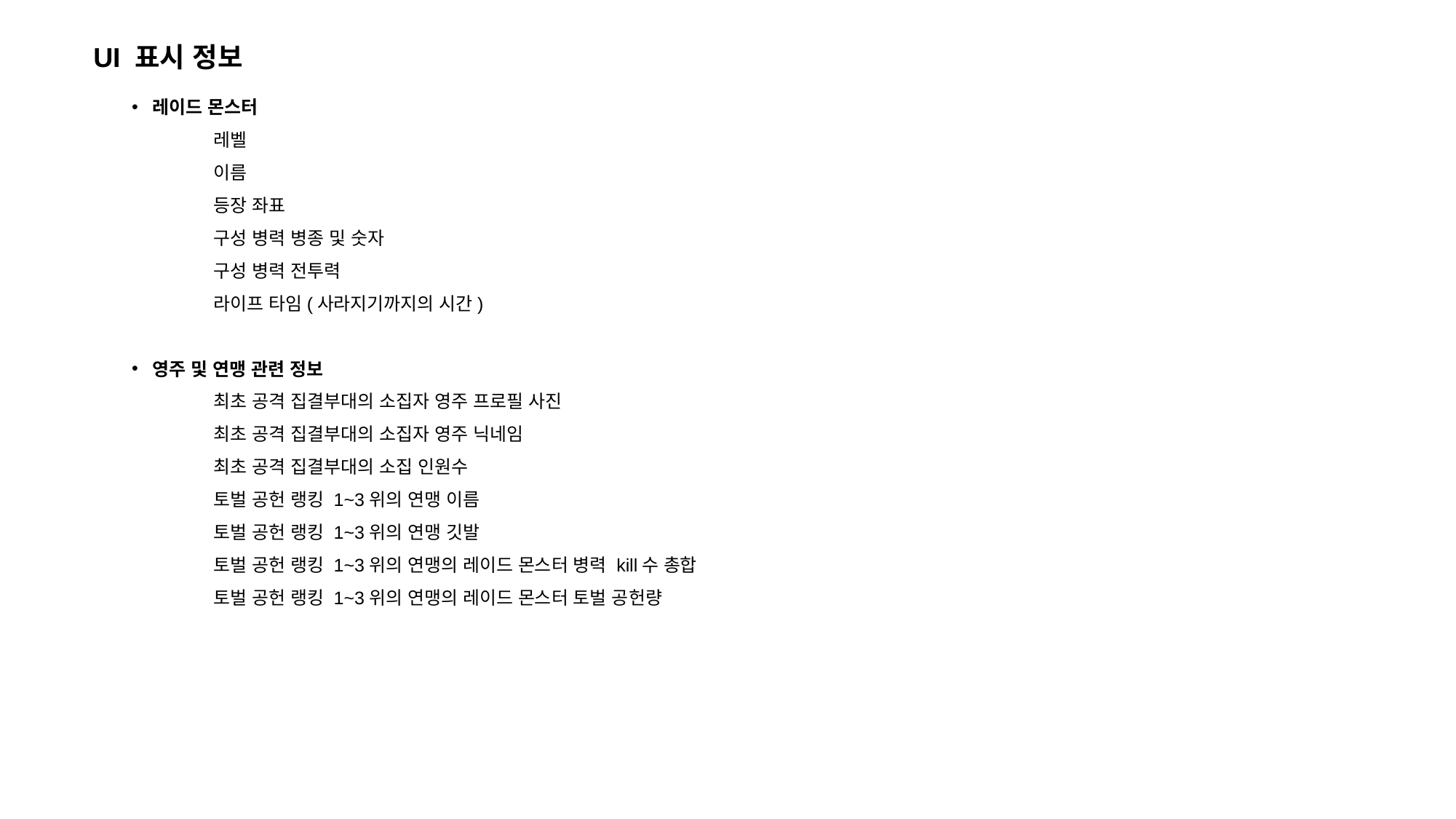

UI 표시 정보
레이드 몬스터
레벨
이름
등장 좌표
구성 병력 병종 및 숫자
구성 병력 전투력
라이프 타임(사라지기까지의 시간)

영주 및 연맹 관련 정보
최초 공격 집결부대의 소집자 영주 프로필 사진
최초 공격 집결부대의 소집자 영주 닉네임
최초 공격 집결부대의 소집 인원수
토벌 공헌 랭킹 1~3위의 연맹 이름
토벌 공헌 랭킹 1~3위의 연맹 깃발
토벌 공헌 랭킹 1~3위의 연맹의 레이드 몬스터 병력 kill수 총합
토벌 공헌 랭킹 1~3위의 연맹의 레이드 몬스터 토벌 공헌량